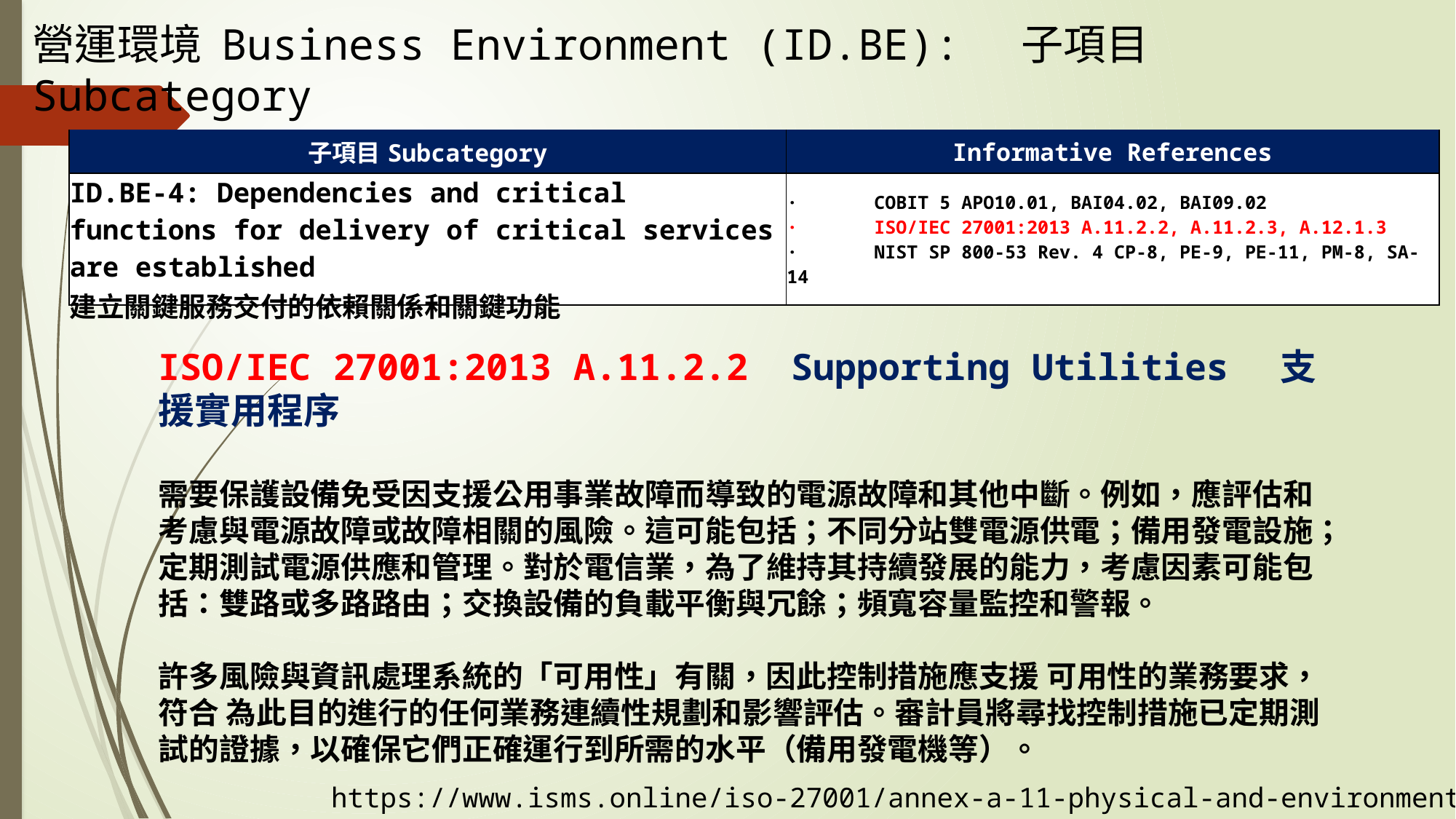

營運環境 Business Environment (ID.BE):  子項目Subcategory
| 子項目Subcategory | Informative References |
| --- | --- |
| ID.BE-4: Dependencies and critical functions for delivery of critical services are established 建立關鍵服務交付的依賴關係和關鍵功能 | ·       COBIT 5 APO10.01, BAI04.02, BAI09.02 ·       ISO/IEC 27001:2013 A.11.2.2, A.11.2.3, A.12.1.3 ·       NIST SP 800-53 Rev. 4 CP-8, PE-9, PE-11, PM-8, SA-14 |
ISO/IEC 27001:2013 A.11.2.2  Supporting Utilities  支援實用程序

需要保護設備免受因支援公用事業故障而導致的電源故障和其他中斷。例如，應評估和考慮與電源故障或故障相關的風險。這可能包括；不同分站雙電源供電；備用發電設施；定期測試電源供應和管理。對於電信業，為了維持其持續發展的能力，考慮因素可能包括：雙路或多路路由；交換設備的負載平衡與冗餘；頻寬容量監控和警報。

許多風險與​​資訊處理系統的「可用性」有關，因此控制措施應支援 可用性的業務要求，符合 為此目的進行的任何業務連續性規劃和影響評估。審計員將尋找控制措施已定期測試的證據，以確保它們正確運行到所需的水平（備用發電機等）。
https://www.isms.online/iso-27001/annex-a-11-physical-and-environmental-security/